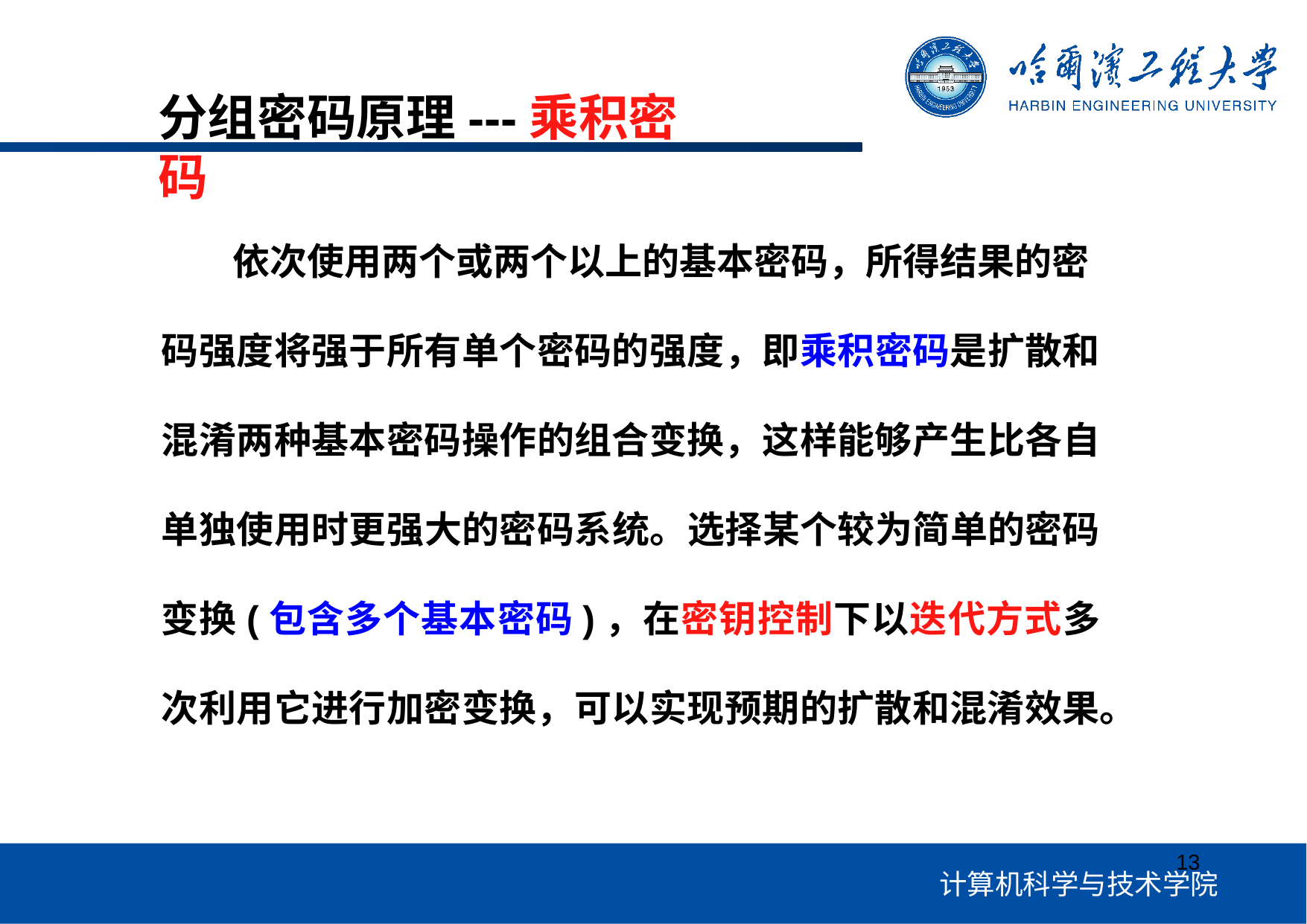

# 分组密码原理---乘积密码
依次使用两个或两个以上的基本密码，所得结果的密
码强度将强于所有单个密码的强度，即乘积密码是扩散和混淆两种基本密码操作的组合变换，这样能够产生比各自单独使用时更强大的密码系统。选择某个较为简单的密码变换(包含多个基本密码)，在密钥控制下以迭代方式多次利用它进行加密变换，可以实现预期的扩散和混淆效果。
13